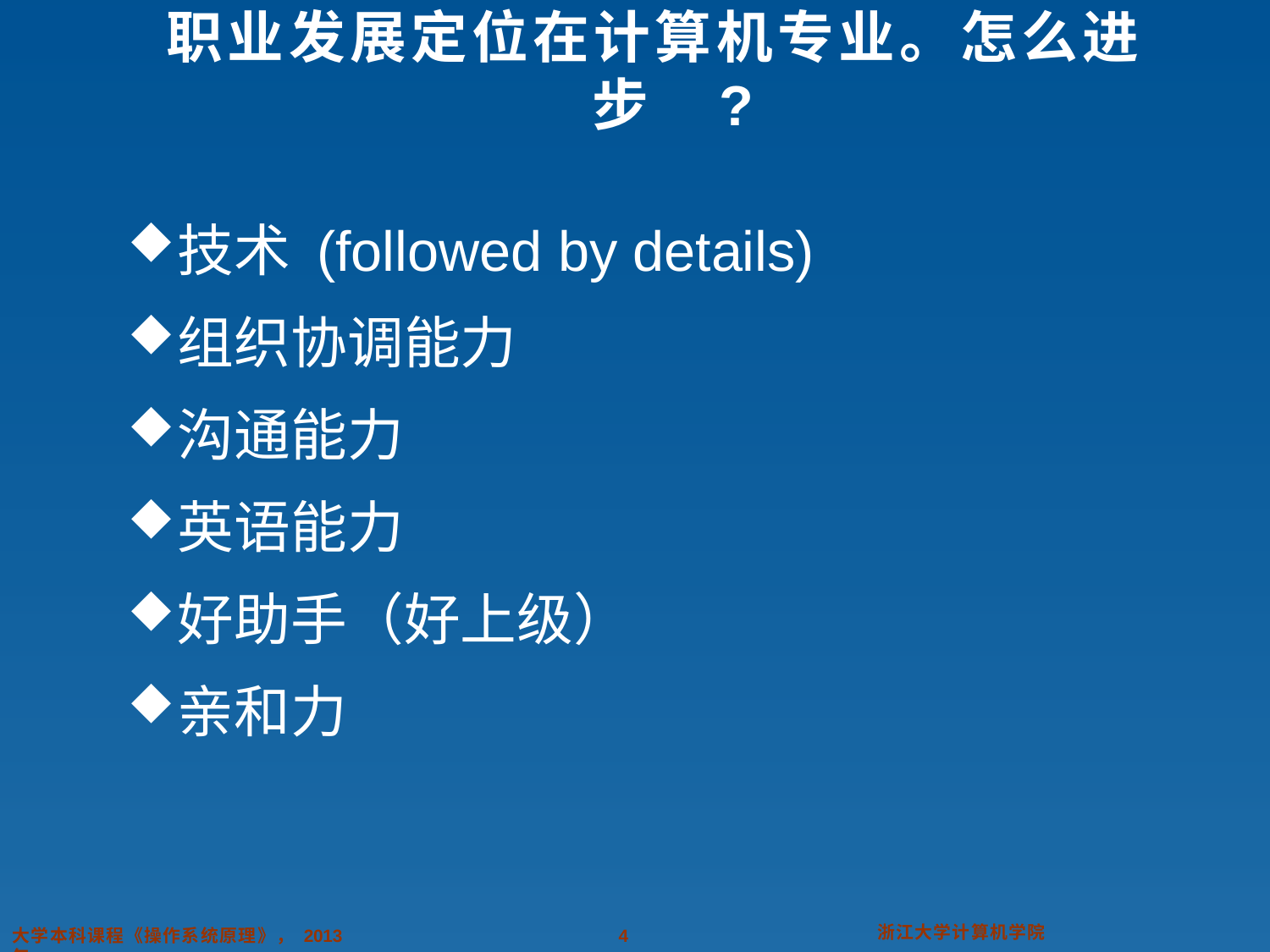

职业发展定位在计算机专业。怎么进 步	?

技术 (followed by details)
组织协调能力
沟通能力
英语能力
好助手（好上级）
亲和力
浙江大学计算机学院
大学本科课程《操作系统原理》， 2013 年
4